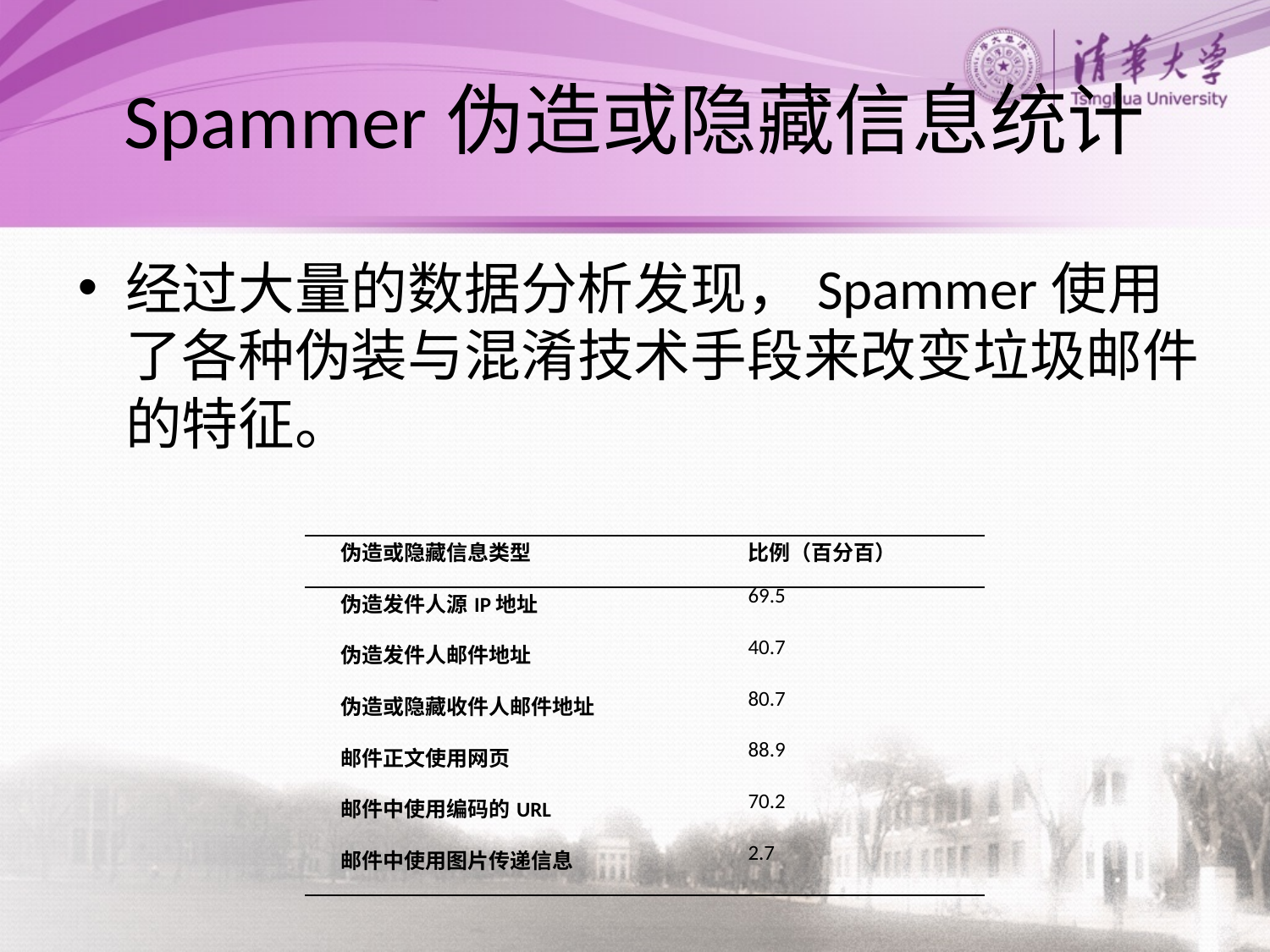

# Spammer伪造或隐藏信息统计
经过大量的数据分析发现，Spammer使用了各种伪装与混淆技术手段来改变垃圾邮件的特征。
| 伪造或隐藏信息类型 | 比例（百分百） |
| --- | --- |
| 伪造发件人源IP地址 | 69.5 |
| 伪造发件人邮件地址 | 40.7 |
| 伪造或隐藏收件人邮件地址 | 80.7 |
| 邮件正文使用网页 | 88.9 |
| 邮件中使用编码的URL | 70.2 |
| 邮件中使用图片传递信息 | 2.7 |